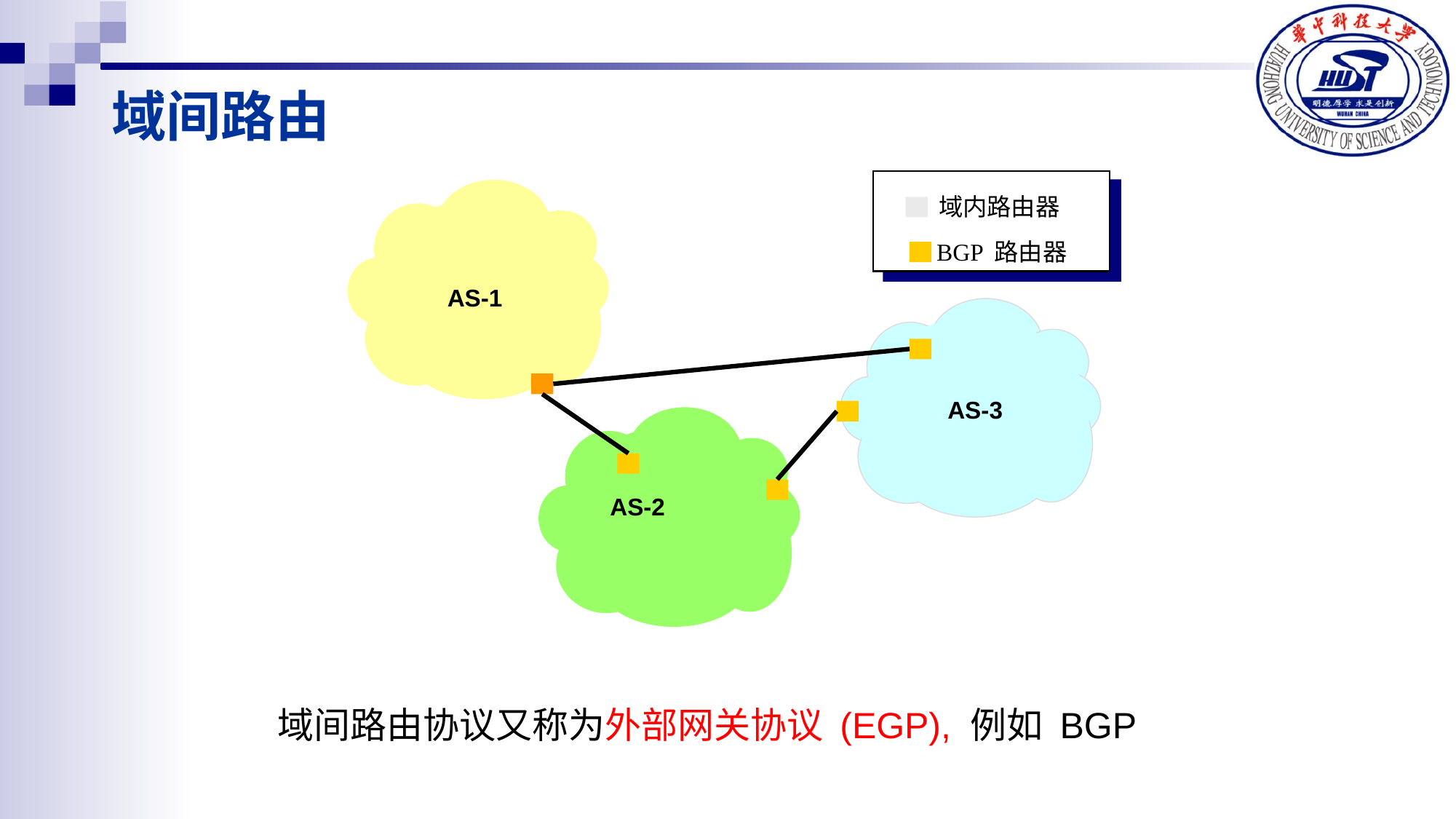

域间路由

域内路由器

BGP 路由器

AS-1

AS-3

AS-2
域间路由协议又称为外部网关协议 (EGP), 例如 BGP
21